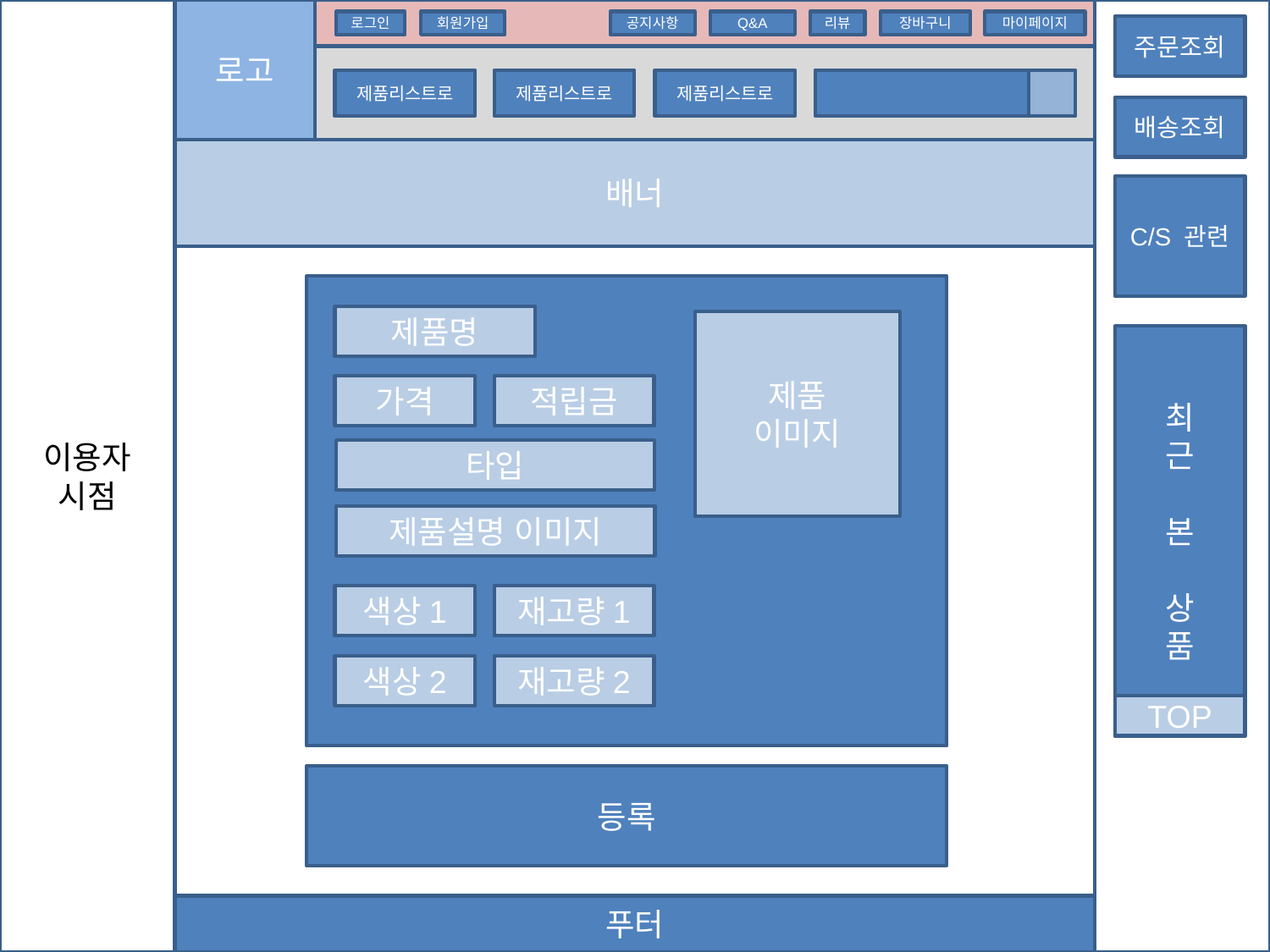

이용자
시점

로고

로그인
회원가입
공지사항
Q&A
리뷰
장바구니
마이페이지
제품리스트로
제품리스트로
제품리스트로

주문조회

배송조회
배너
C/S 관련

제품명
제품
이미지
최
근

본

상
품
가격
적립금
타입
제품설명 이미지
색상1
재고량1
색상2
재고량2
TOP
등록
푸터